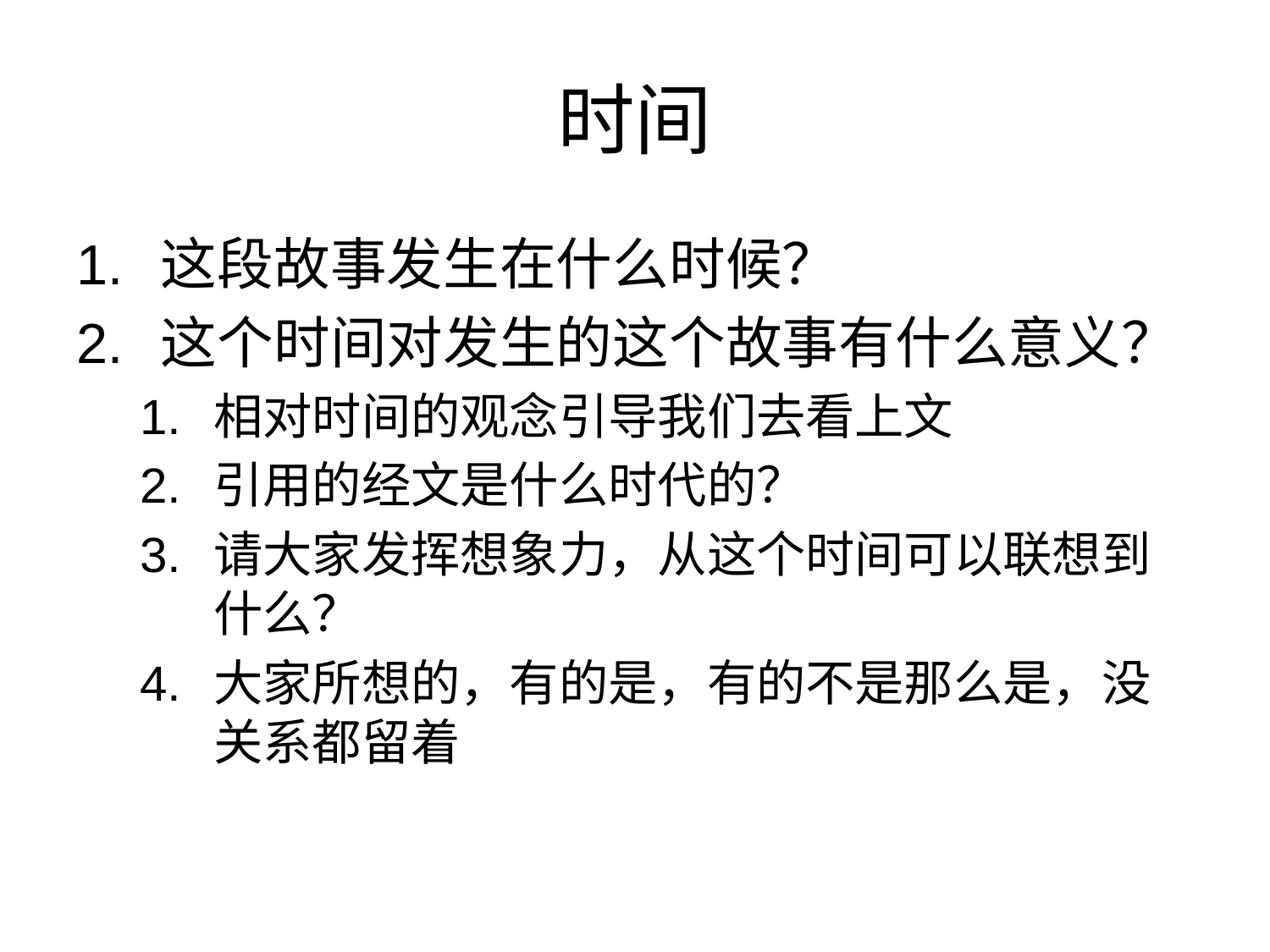

# 时间
这段故事发生在什么时候？
这个时间对发生的这个故事有什么意义？
相对时间的观念引导我们去看上文
引用的经文是什么时代的？
请大家发挥想象力，从这个时间可以联想到什么？
大家所想的，有的是，有的不是那么是，没关系都留着